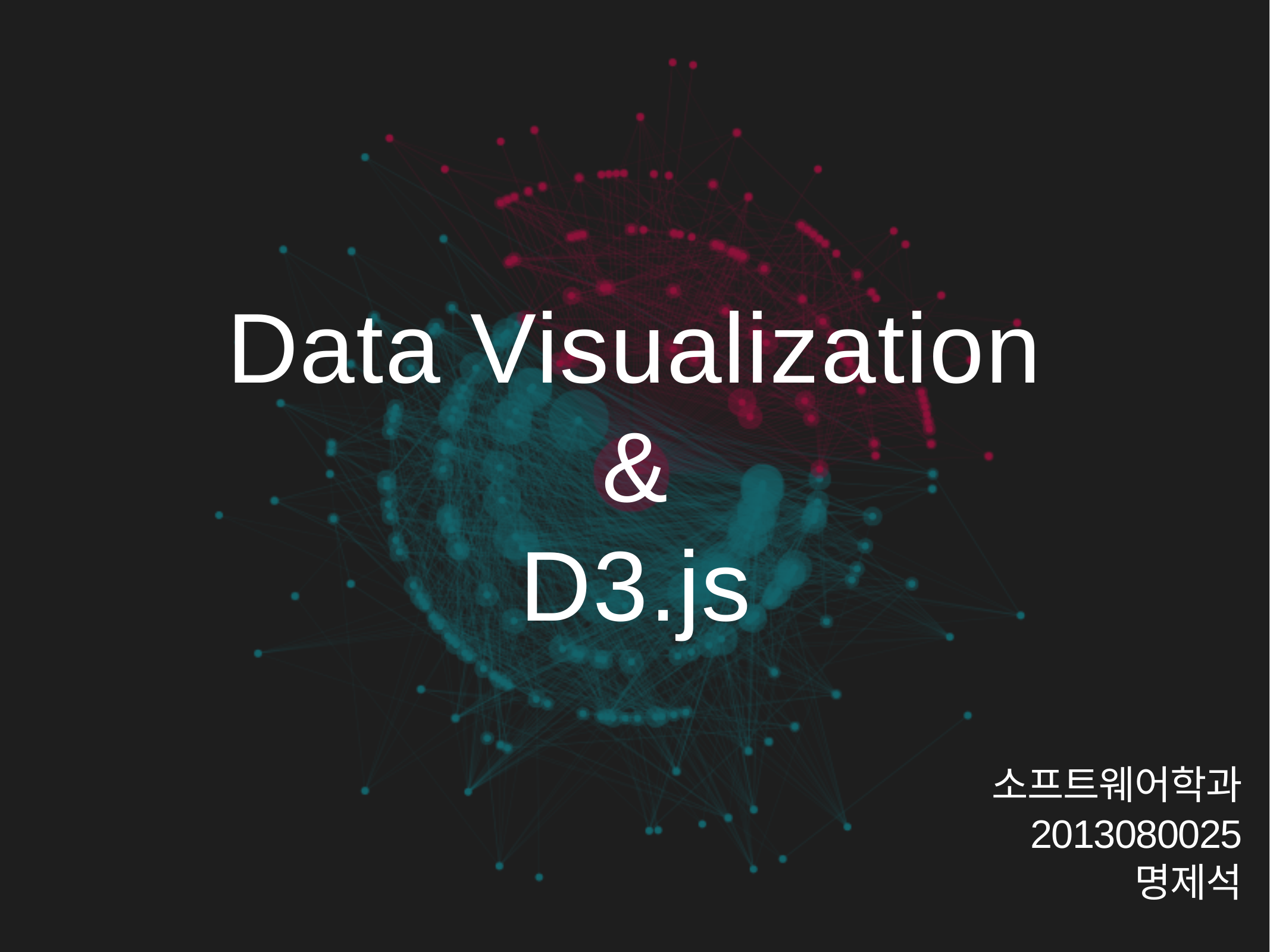

# Data Visualization & D3.js
소프트웨어학과
2013080025
명제석